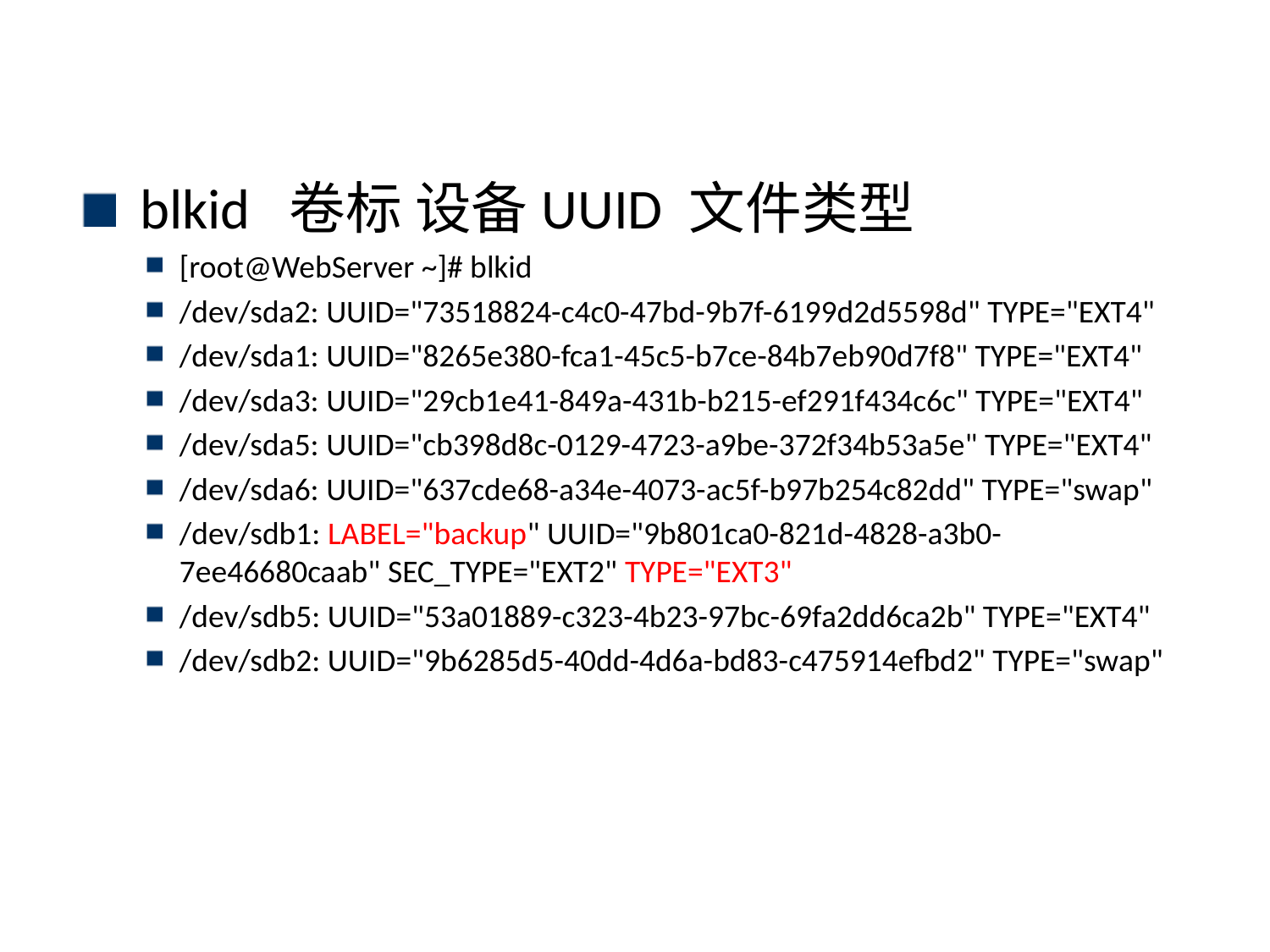

# 查看文件系统类型
blkid  卷标 设备UUID 文件类型
[root@WebServer ~]# blkid
/dev/sda2: UUID="73518824-c4c0-47bd-9b7f-6199d2d5598d" TYPE="EXT4"
/dev/sda1: UUID="8265e380-fca1-45c5-b7ce-84b7eb90d7f8" TYPE="EXT4"
/dev/sda3: UUID="29cb1e41-849a-431b-b215-ef291f434c6c" TYPE="EXT4"
/dev/sda5: UUID="cb398d8c-0129-4723-a9be-372f34b53a5e" TYPE="EXT4"
/dev/sda6: UUID="637cde68-a34e-4073-ac5f-b97b254c82dd" TYPE="swap"
/dev/sdb1: LABEL="backup" UUID="9b801ca0-821d-4828-a3b0-7ee46680caab" SEC_TYPE="EXT2" TYPE="EXT3"
/dev/sdb5: UUID="53a01889-c323-4b23-97bc-69fa2dd6ca2b" TYPE="EXT4"
/dev/sdb2: UUID="9b6285d5-40dd-4d6a-bd83-c475914efbd2" TYPE="swap"